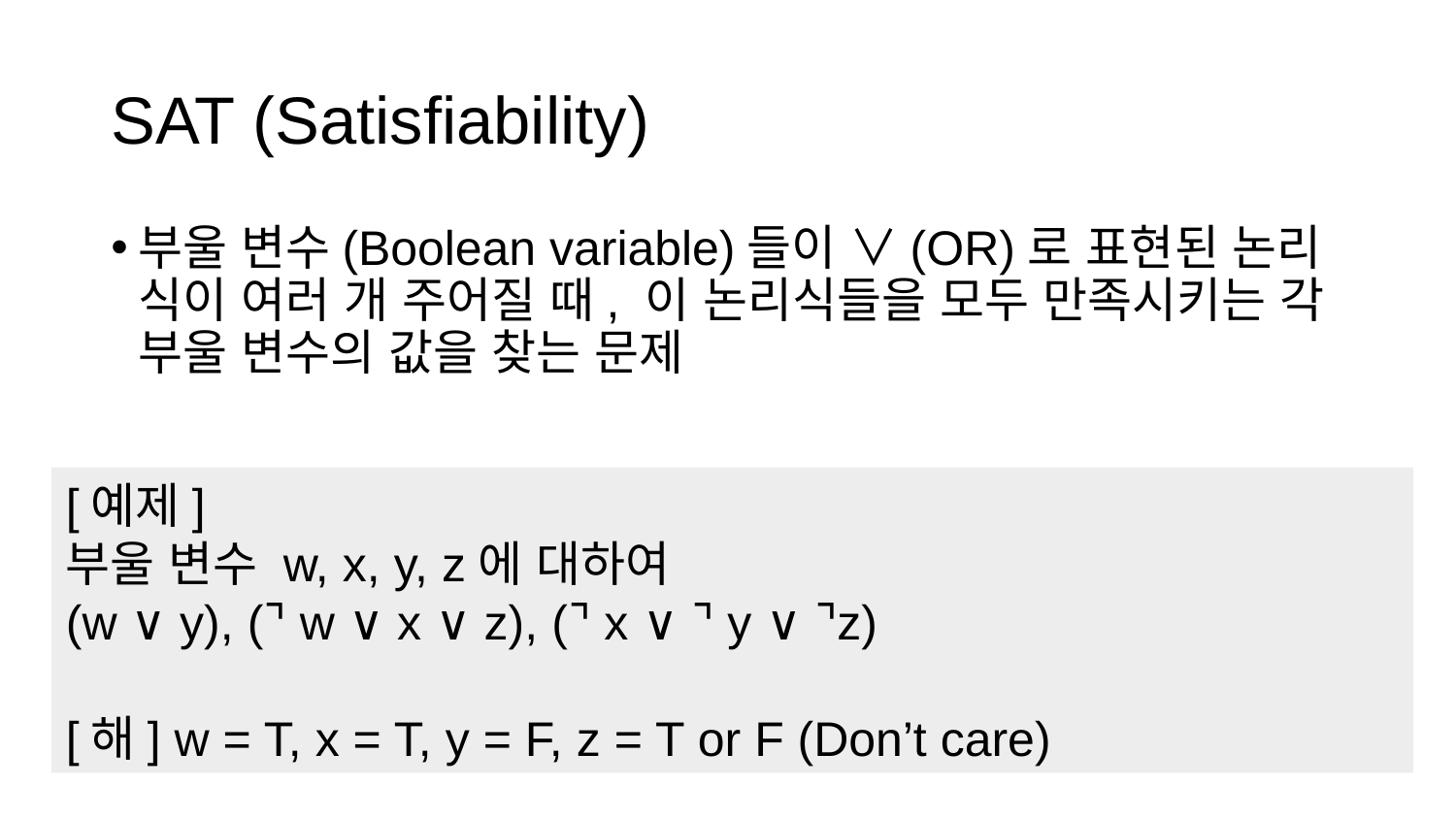

# SAT (Satisfiability)
부울 변수(Boolean variable)들이 ∨(OR)로 표현된 논리 식이 여러 개 주어질 때, 이 논리식들을 모두 만족시키는 각 부울 변수의 값을 찾는 문제
[예제]
부울 변수 w, x, y, z에 대하여
(w ∨ y), (⌝ w ∨ x ∨ z), (⌝ x ∨ ⌝ y ∨ ⌝z)

[해] w = T, x = T, y = F, z = T or F (Don’t care)